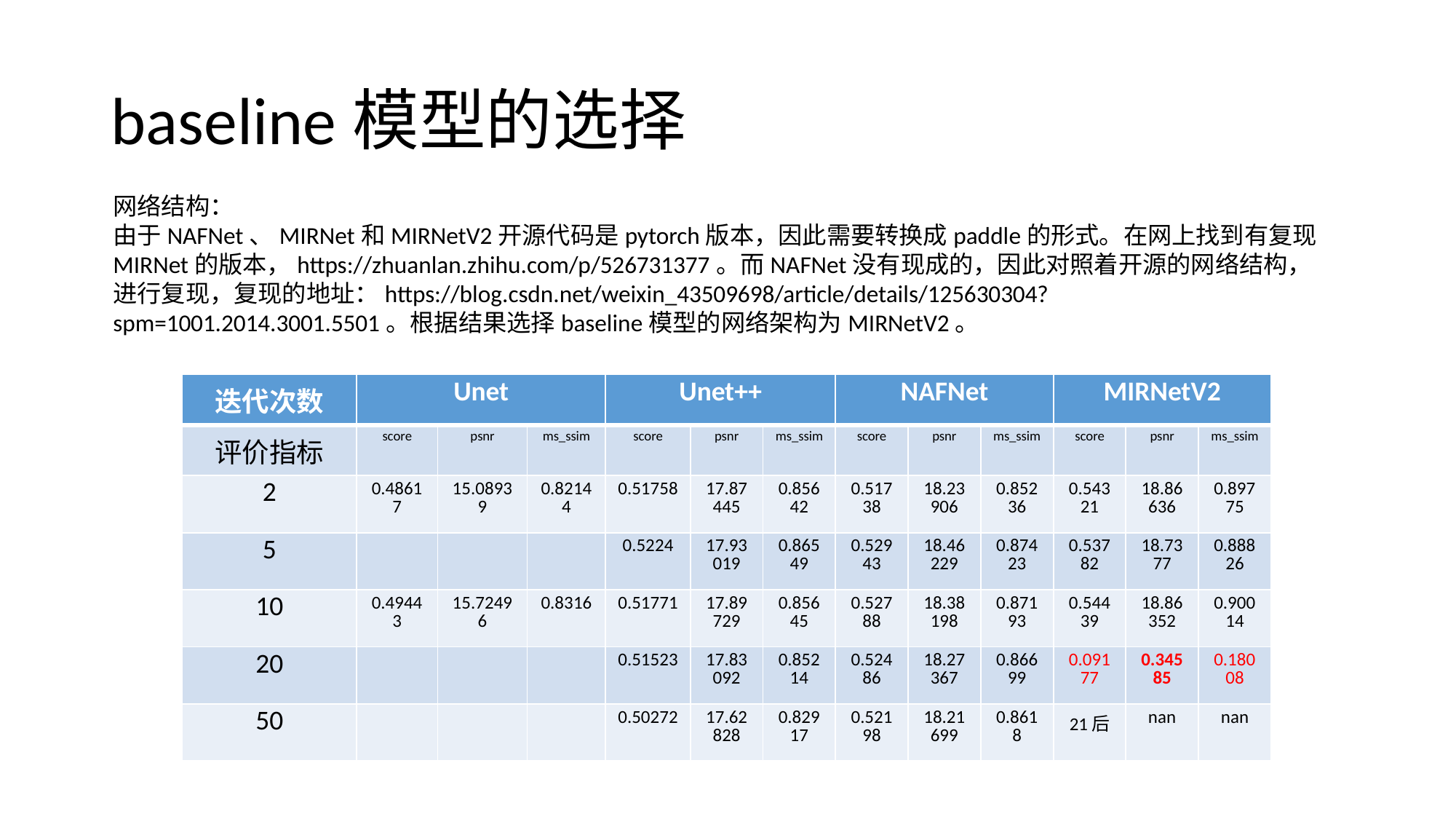

# baseline模型的选择
网络结构：
由于NAFNet、MIRNet和MIRNetV2开源代码是pytorch版本，因此需要转换成paddle的形式。在网上找到有复现MIRNet的版本，https://zhuanlan.zhihu.com/p/526731377。而NAFNet没有现成的，因此对照着开源的网络结构，进行复现，复现的地址：https://blog.csdn.net/weixin_43509698/article/details/125630304?spm=1001.2014.3001.5501。根据结果选择baseline模型的网络架构为MIRNetV2。

| 迭代次数 | Unet |  |  | Unet++ |  |  | NAFNet |  |  | MIRNetV2 |  |  |
| --- | --- | --- | --- | --- | --- | --- | --- | --- | --- | --- | --- | --- |
| 评价指标 | score | psnr | ms\_ssim | score | psnr | ms\_ssim | score | psnr | ms\_ssim | score | psnr | ms\_ssim |
| 2 | 0.48617 | 15.08939 | 0.82144 | 0.51758 | 17.87445 | 0.85642 | 0.51738 | 18.23906 | 0.85236 | 0.54321 | 18.86636 | 0.89775 |
| 5 |  |  |  | 0.5224 | 17.93019 | 0.86549 | 0.52943 | 18.46229 | 0.87423 | 0.53782 | 18.7377 | 0.88826 |
| 10 | 0.49443 | 15.72496 | 0.8316 | 0.51771 | 17.89729 | 0.85645 | 0.52788 | 18.38198 | 0.87193 | 0.54439 | 18.86352 | 0.90014 |
| 20 |  |  |  | 0.51523 | 17.83092 | 0.85214 | 0.52486 | 18.27367 | 0.86699 | 0.09177 | 0.34585 | 0.18008 |
| 50 |  |  |  | 0.50272 | 17.62828 | 0.82917 | 0.52198 | 18.21699 | 0.8618 | 21后 | nan | nan |